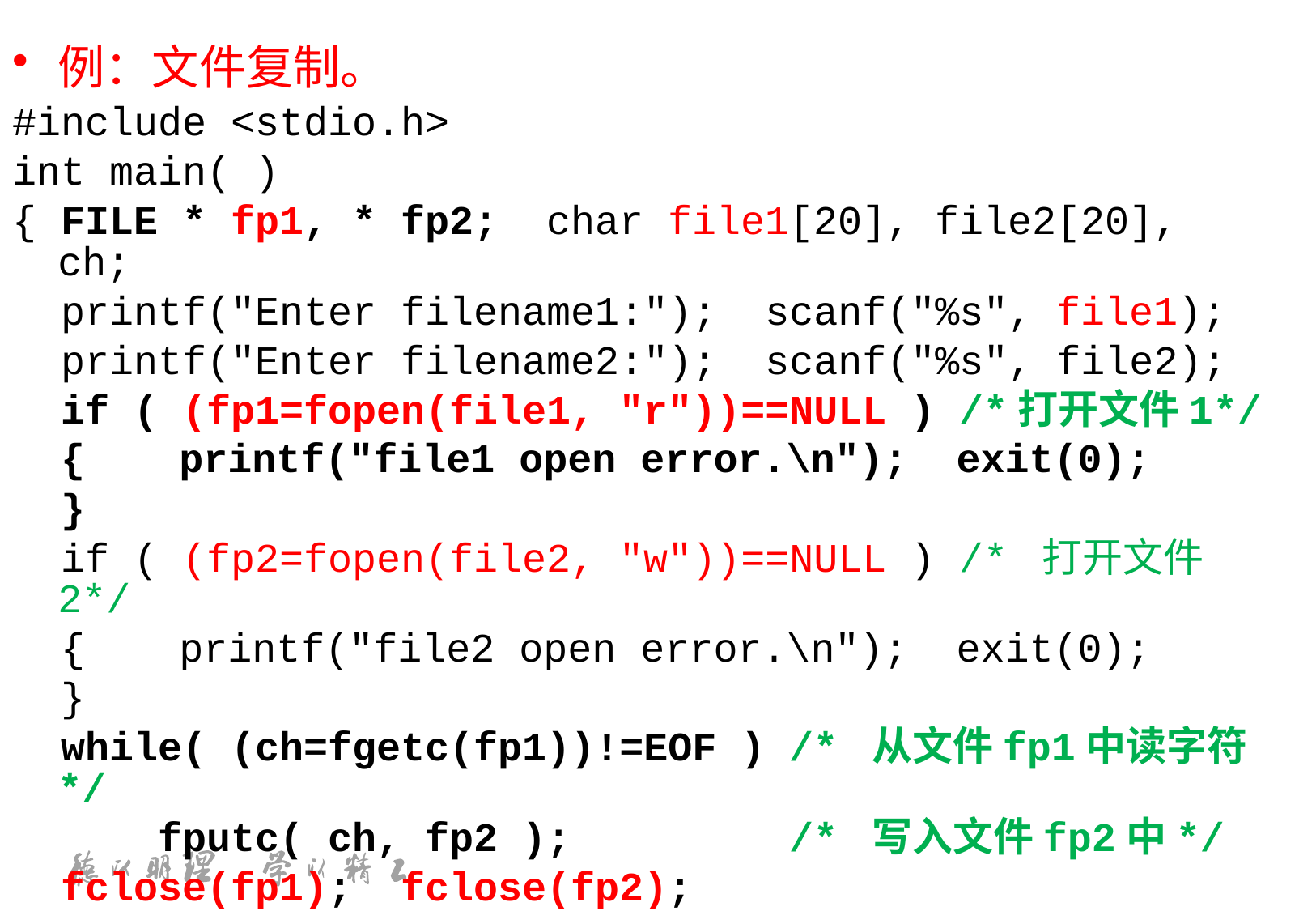

例：文件复制。
#include <stdio.h>
int main( )
{ FILE * fp1, * fp2;  char file1[20], file2[20], ch;
  printf("Enter filename1:");  scanf("%s", file1);
  printf("Enter filename2:");  scanf("%s", file2);
  if ( (fp1=fopen(file1, "r"))==NULL ) /*打开文件1*/
  {	printf("file1 open error.\n");  exit(0);
  }
  if ( (fp2=fopen(file2, "w"))==NULL ) /* 打开文件2*/
  {	printf("file2 open error.\n");  exit(0);
  }
  while( (ch=fgetc(fp1))!=EOF ) /* 从文件fp1中读字符*/
      fputc( ch, fp2 );         /* 写入文件fp2中*/
  fclose(fp1);  fclose(fp2);
}